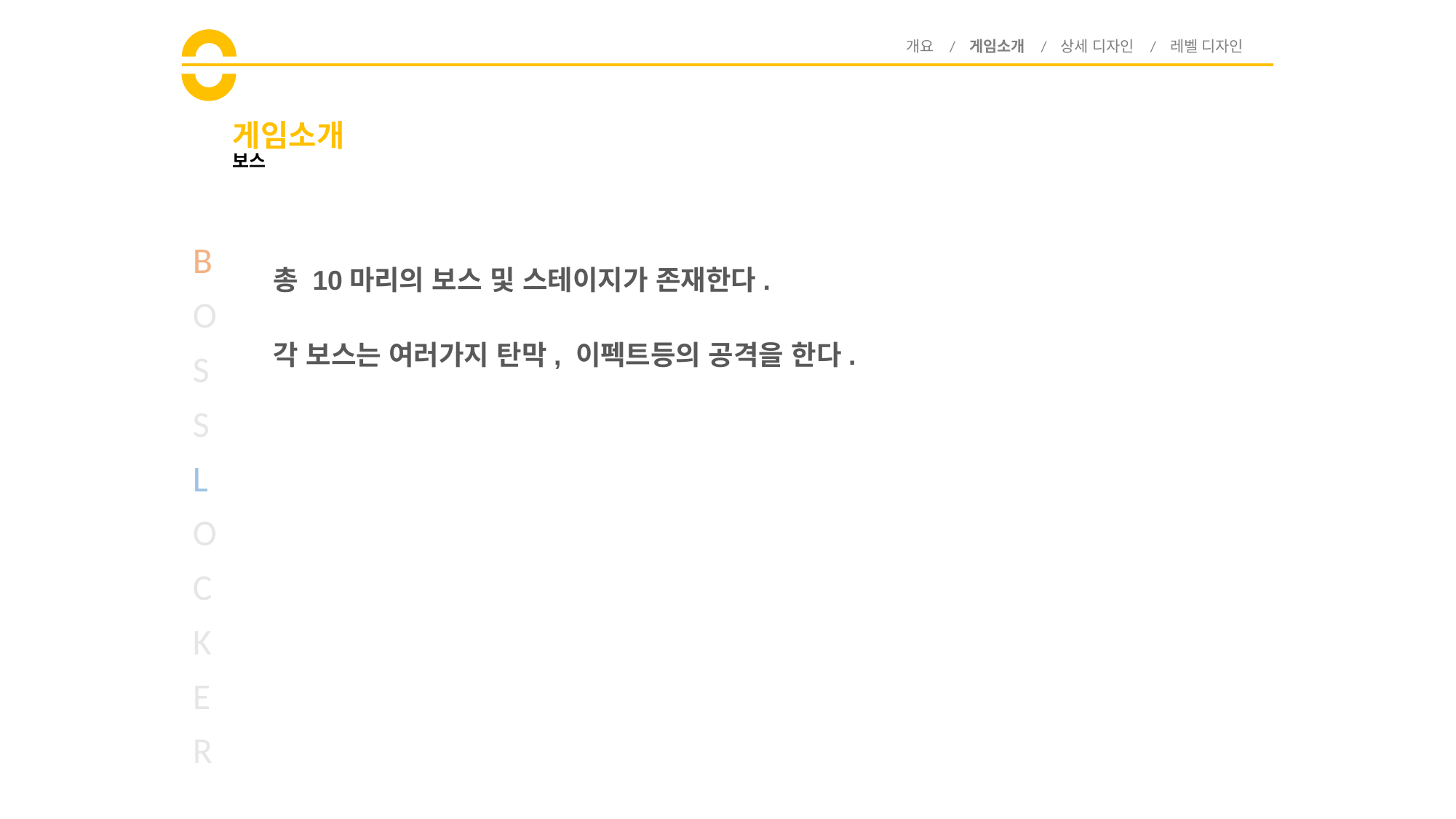

개요   /   게임소개   /   상세 디자인   /   레벨 디자인

# 게임소개
보스
B
O
S
S
L
O
C
K
E
R
총 10마리의 보스 및 스테이지가 존재한다.
각 보스는 여러가지 탄막, 이펙트등의 공격을 한다.